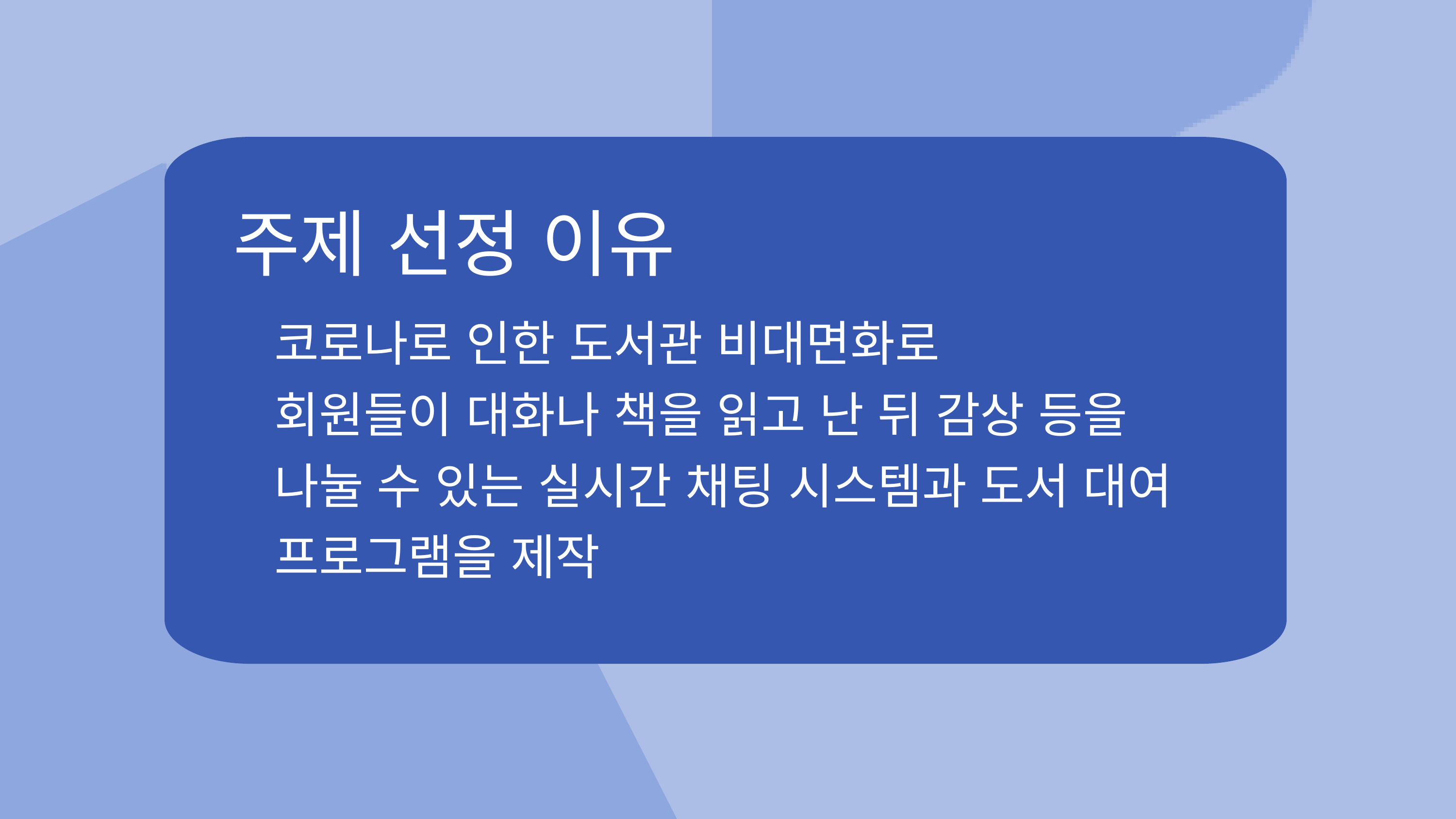

주제 선정 이유

코로나로 인한 도서관 비대면화로

회원들이 대화나 책을 읽고 난 뒤 감상 등을

나눌 수 있는 실시간 채팅 시스템과 도서 대여

프로그램을 제작